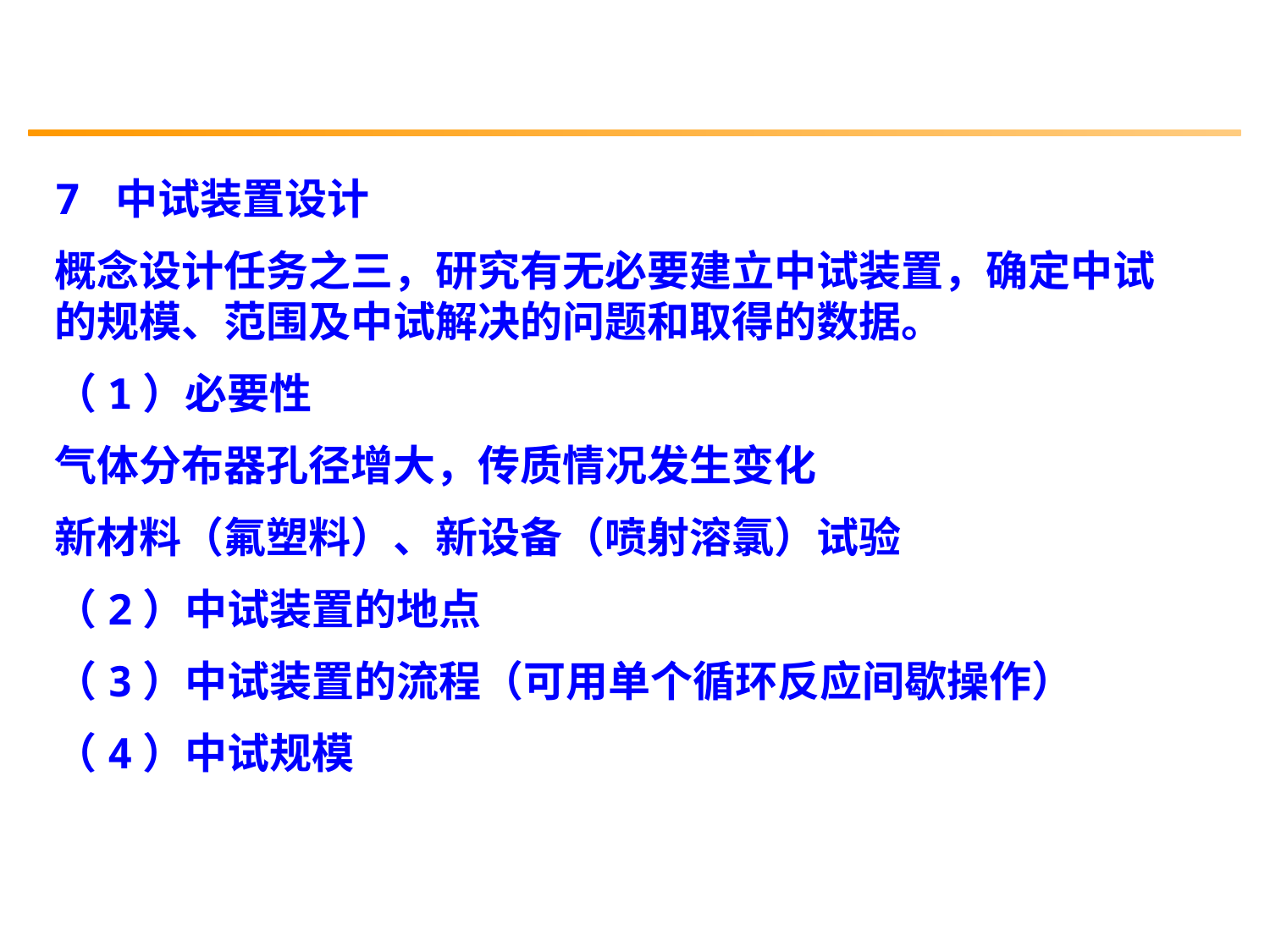

7 中试装置设计
概念设计任务之三，研究有无必要建立中试装置，确定中试的规模、范围及中试解决的问题和取得的数据。
（1）必要性
气体分布器孔径增大，传质情况发生变化
新材料（氟塑料）、新设备（喷射溶氯）试验
（2）中试装置的地点
（3）中试装置的流程（可用单个循环反应间歇操作）
（4）中试规模